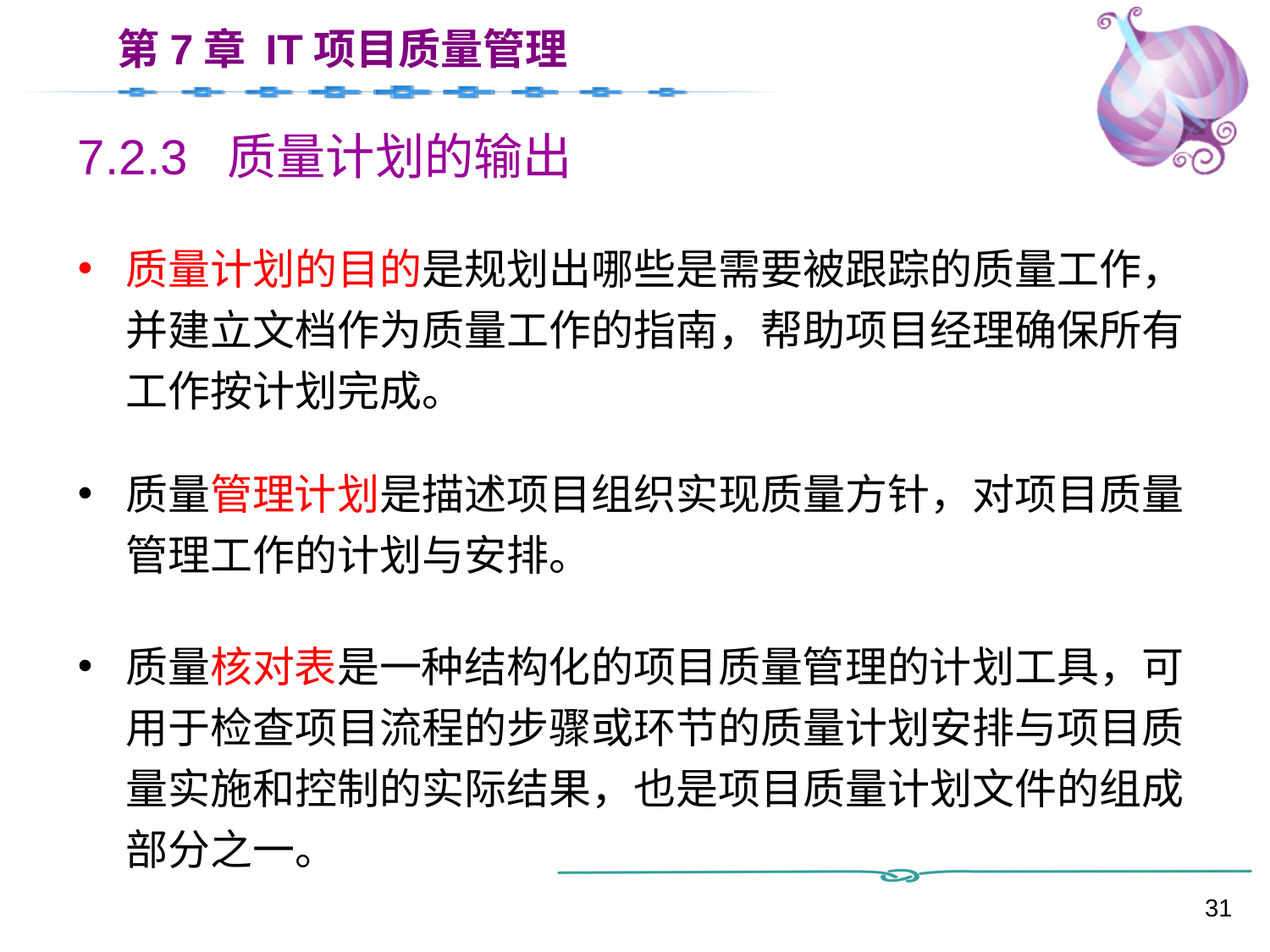

# 7.2.3  质量计划的输出
质量计划的目的是规划出哪些是需要被跟踪的质量工作，并建立文档作为质量工作的指南，帮助项目经理确保所有工作按计划完成。
质量管理计划是描述项目组织实现质量方针，对项目质量管理工作的计划与安排。
质量核对表是一种结构化的项目质量管理的计划工具，可用于检查项目流程的步骤或环节的质量计划安排与项目质量实施和控制的实际结果，也是项目质量计划文件的组成部分之一。

31